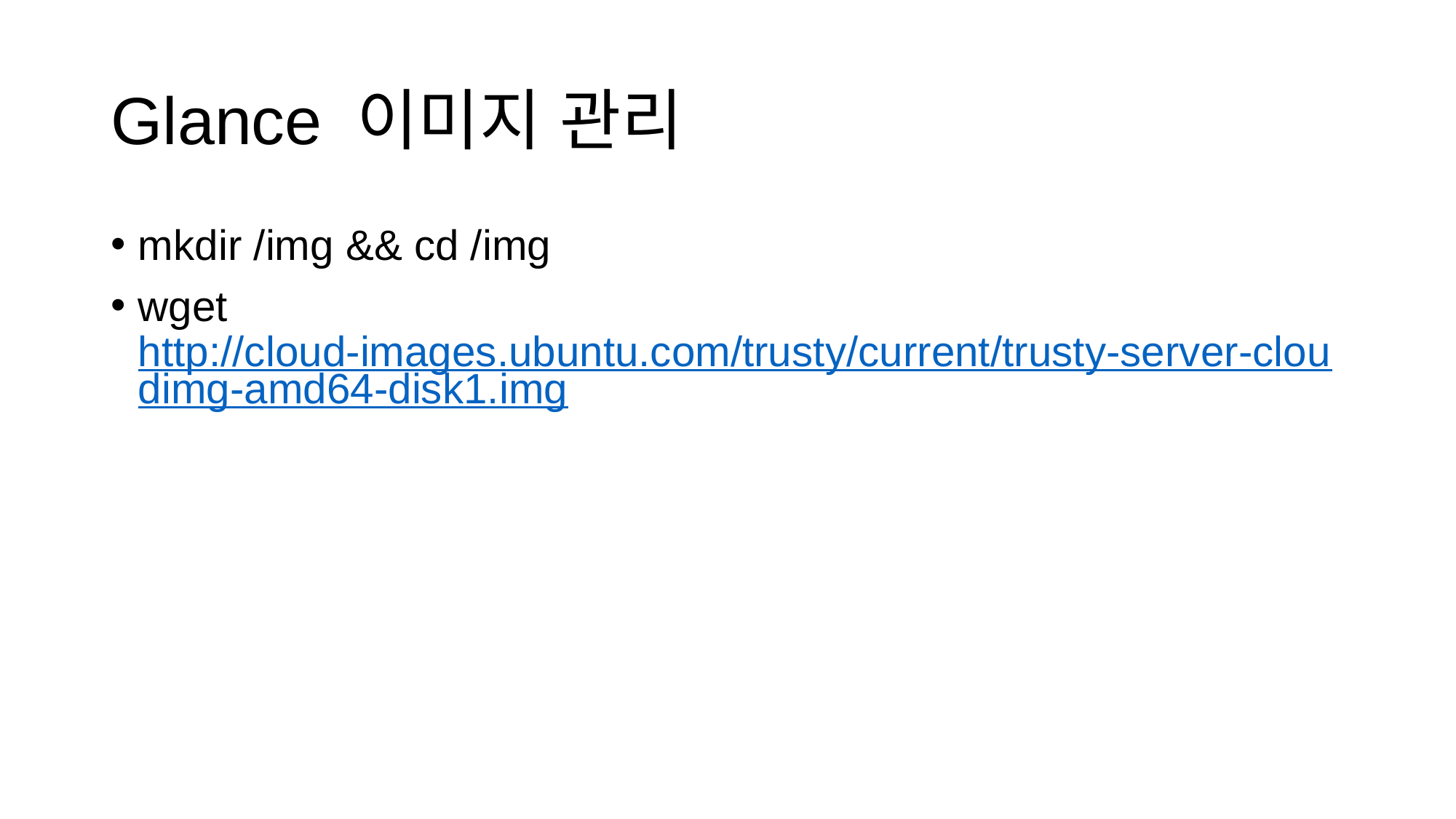

# Glance 이미지 관리
mkdir /img && cd /img
wget http://cloud-images.ubuntu.com/trusty/current/trusty-server-cloudimg-amd64-disk1.img